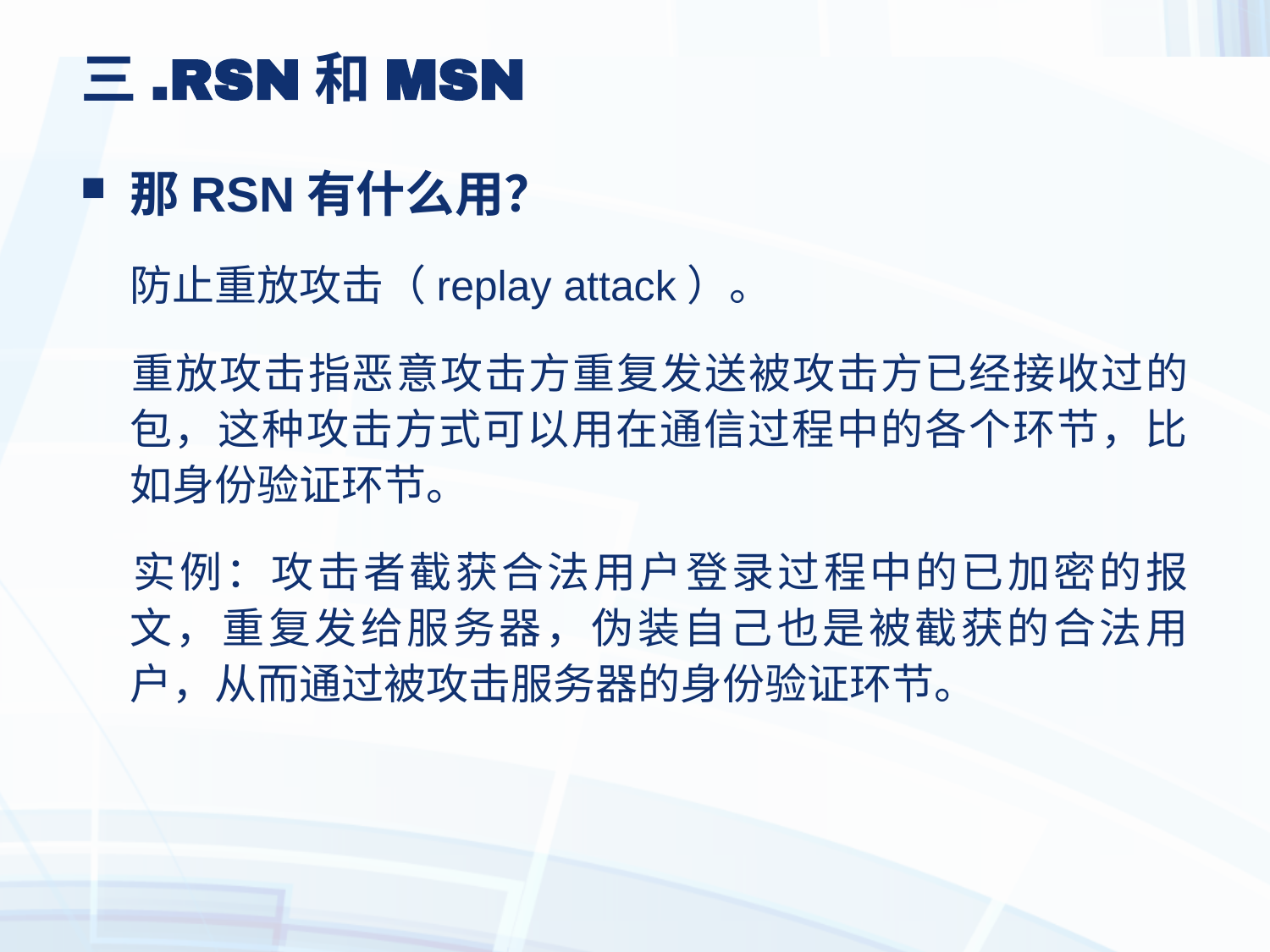

# 三.RSN和MSN
那RSN有什么用？
	防止重放攻击（replay attack）。
	重放攻击指恶意攻击方重复发送被攻击方已经接收过的包，这种攻击方式可以用在通信过程中的各个环节，比如身份验证环节。
	实例：攻击者截获合法用户登录过程中的已加密的报文，重复发给服务器，伪装自己也是被截获的合法用户，从而通过被攻击服务器的身份验证环节。